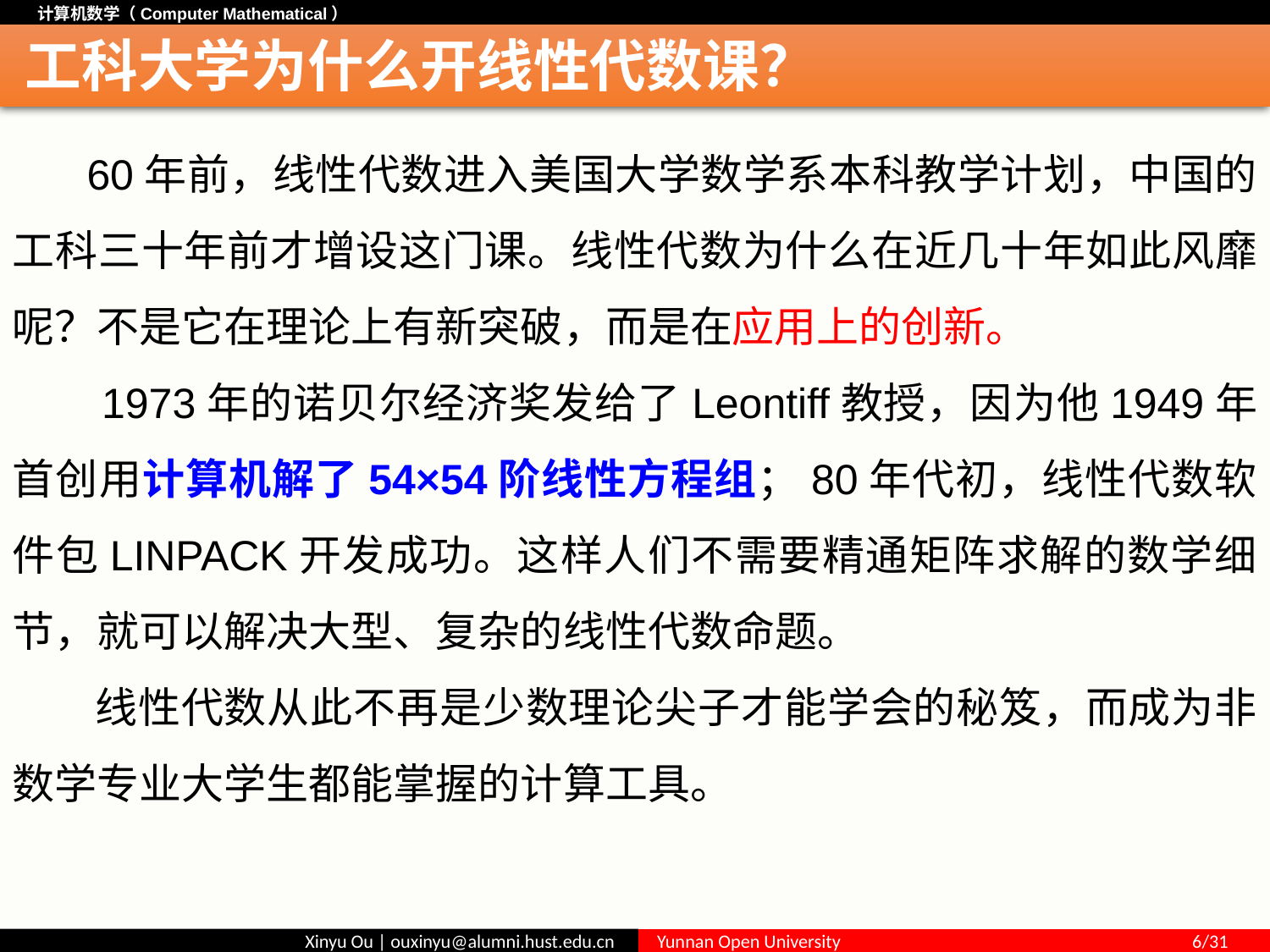

# 工科大学为什么开线性代数课？
      60年前，线性代数进入美国大学数学系本科教学计划，中国的工科三十年前才增设这门课。线性代数为什么在近几十年如此风靡呢？不是它在理论上有新突破，而是在应用上的创新。
       1973年的诺贝尔经济奖发给了Leontiff教授，因为他1949年首创用计算机解了54×54阶线性方程组；80年代初，线性代数软件包LINPACK开发成功。这样人们不需要精通矩阵求解的数学细节，就可以解决大型、复杂的线性代数命题。
       线性代数从此不再是少数理论尖子才能学会的秘笈，而成为非数学专业大学生都能掌握的计算工具。